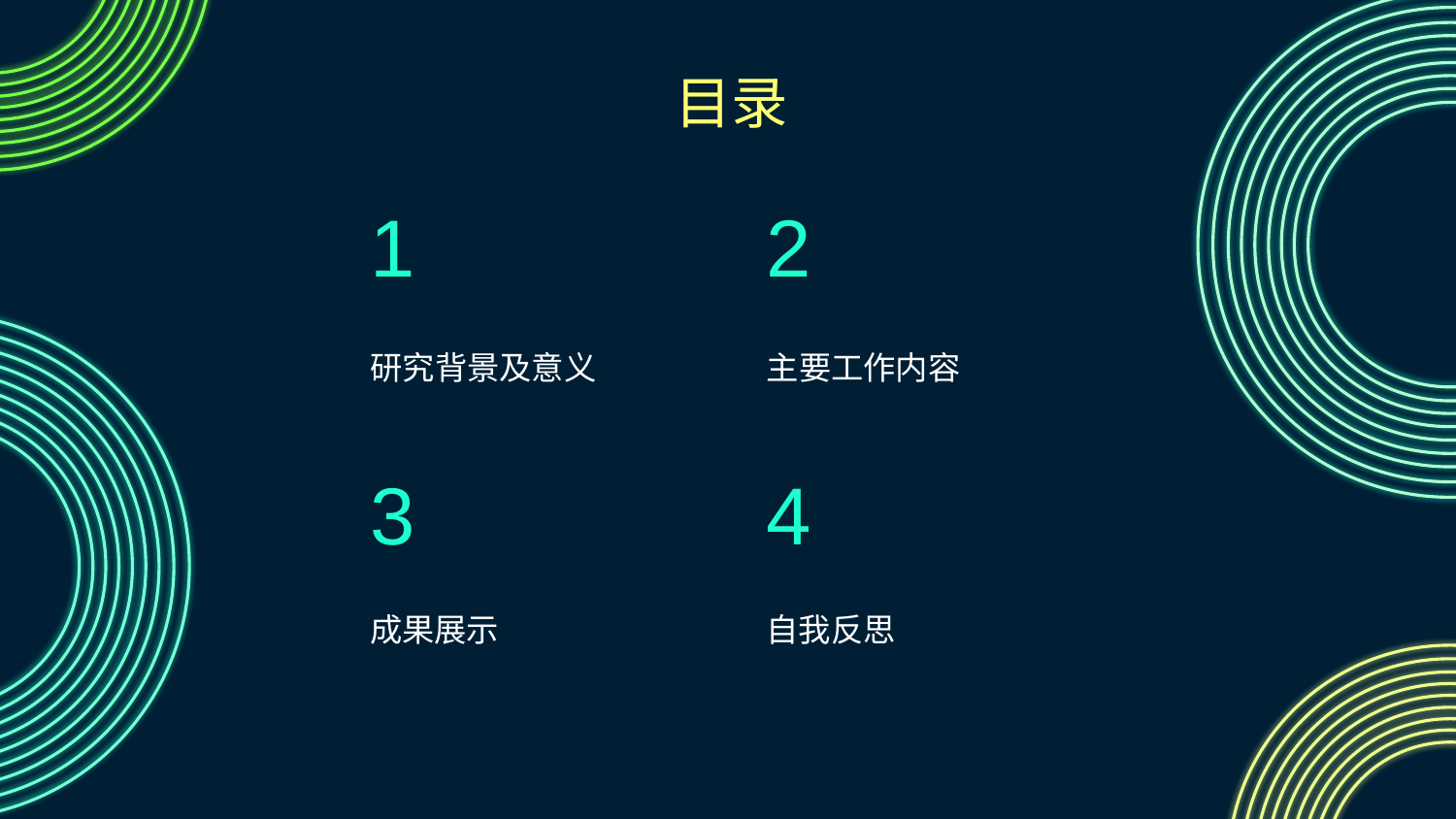

目录
# 1
2
主要工作内容
研究背景及意义
3
4
成果展示
自我反思